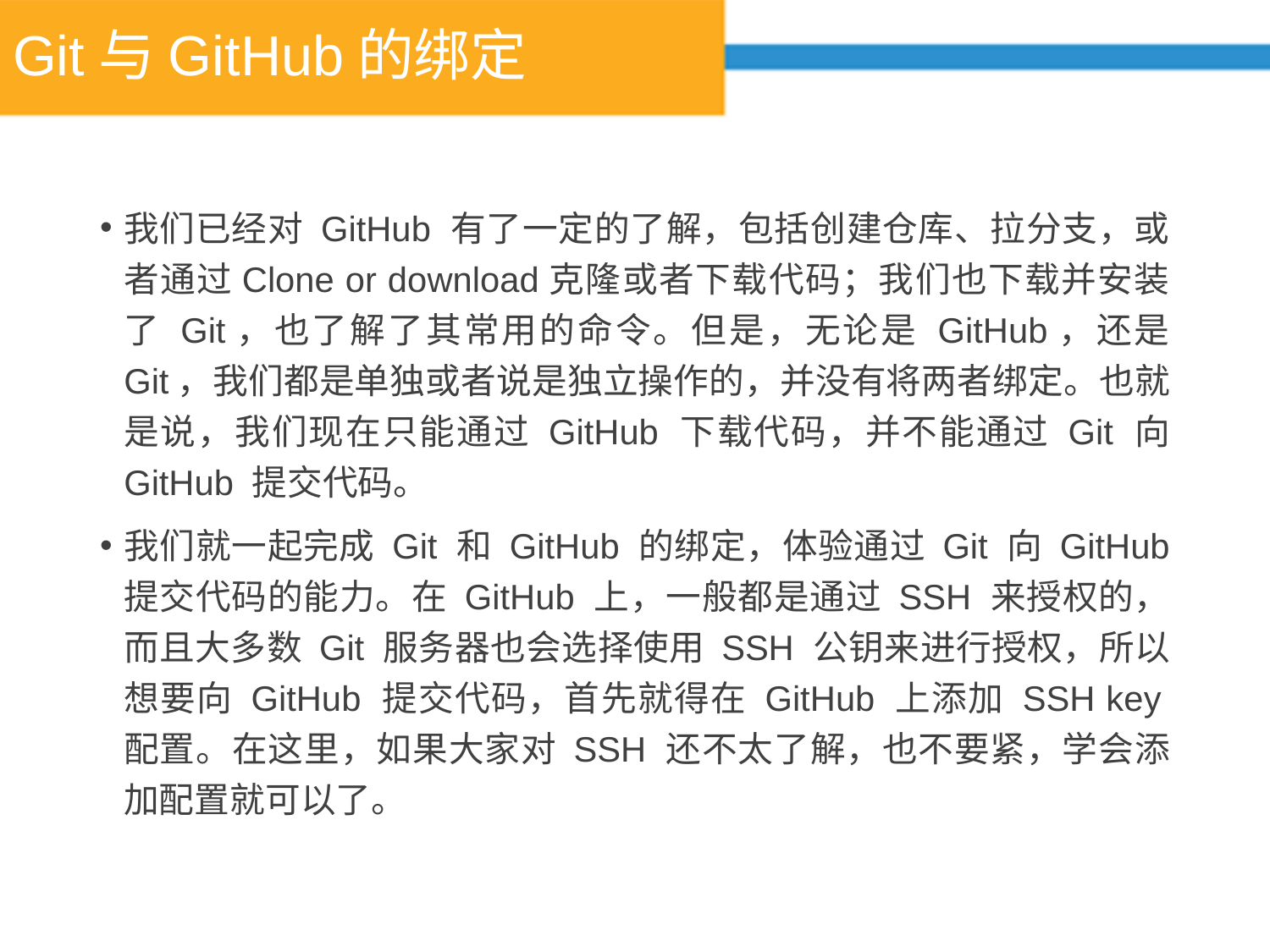

# Git与GitHub的绑定
我们已经对 GitHub 有了一定的了解，包括创建仓库、拉分支，或者通过Clone or download克隆或者下载代码；我们也下载并安装了 Git，也了解了其常用的命令。但是，无论是 GitHub，还是 Git，我们都是单独或者说是独立操作的，并没有将两者绑定。也就是说，我们现在只能通过 GitHub 下载代码，并不能通过 Git 向 GitHub 提交代码。
我们就一起完成 Git 和 GitHub 的绑定，体验通过 Git 向 GitHub 提交代码的能力。在 GitHub 上，一般都是通过 SSH 来授权的，而且大多数 Git 服务器也会选择使用 SSH 公钥来进行授权，所以想要向 GitHub 提交代码，首先就得在 GitHub 上添加 SSH key配置。在这里，如果大家对 SSH 还不太了解，也不要紧，学会添加配置就可以了。